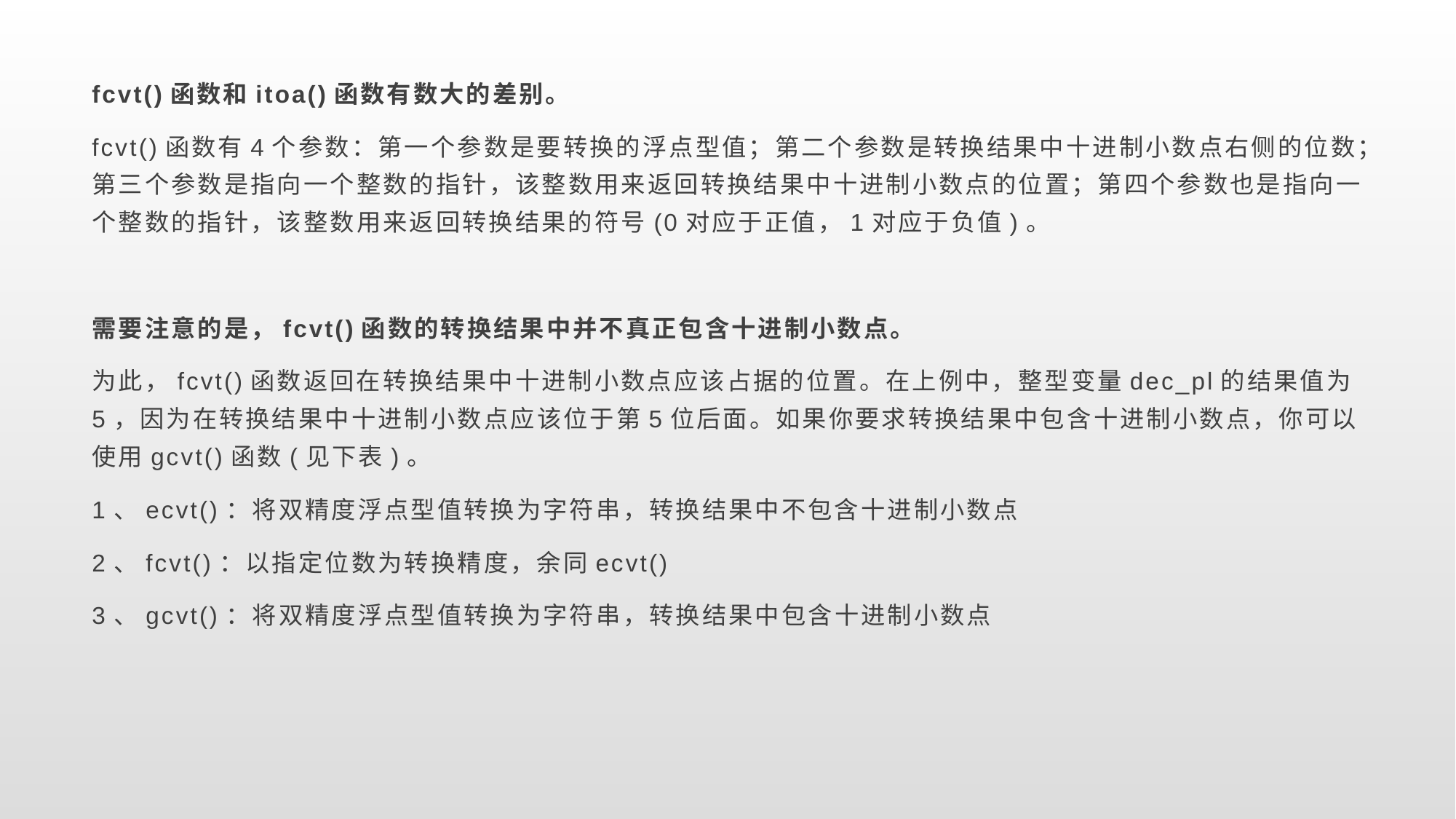

fcvt()函数和itoa()函数有数大的差别。
fcvt()函数有4个参数：第一个参数是要转换的浮点型值；第二个参数是转换结果中十进制小数点右侧的位数；第三个参数是指向一个整数的指针，该整数用来返回转换结果中十进制小数点的位置；第四个参数也是指向一个整数的指针，该整数用来返回转换结果的符号(0对应于正值，1对应于负值)。

需要注意的是，fcvt()函数的转换结果中并不真正包含十进制小数点。
为此，fcvt()函数返回在转换结果中十进制小数点应该占据的位置。在上例中，整型变量dec_pl的结果值为5，因为在转换结果中十进制小数点应该位于第5位后面。如果你要求转换结果中包含十进制小数点，你可以使用gcvt()函数(见下表)。
1、ecvt()：将双精度浮点型值转换为字符串，转换结果中不包含十进制小数点
2、fcvt()：以指定位数为转换精度，余同ecvt()
3、gcvt()：将双精度浮点型值转换为字符串，转换结果中包含十进制小数点